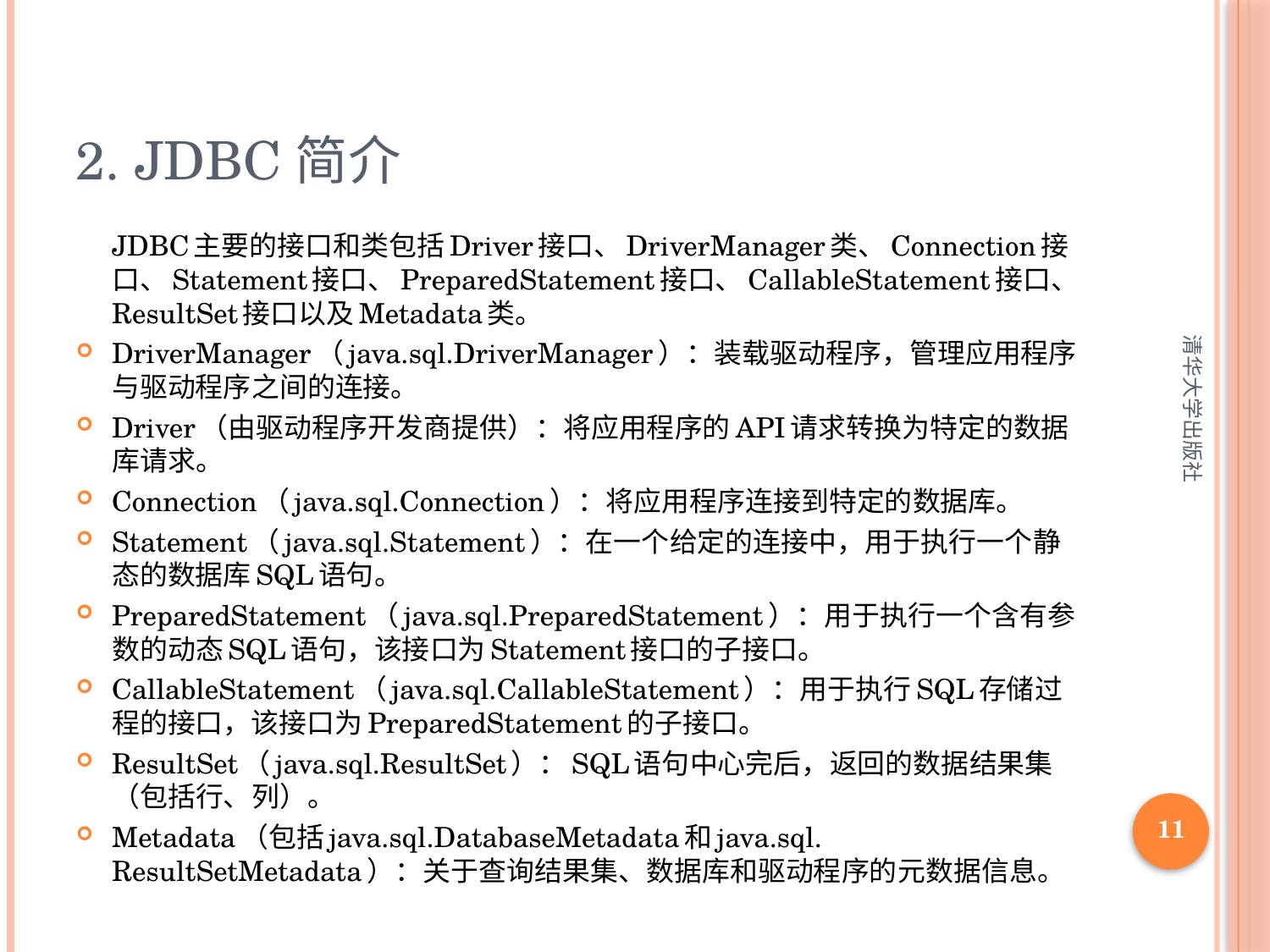

# 2. JDBC简介
	JDBC主要的接口和类包括Driver接口、DriverManager类、Connection接口、Statement接口、PreparedStatement接口、CallableStatement接口、ResultSet接口以及Metadata类。
DriverManager（java.sql.DriverManager）：装载驱动程序，管理应用程序与驱动程序之间的连接。
Driver（由驱动程序开发商提供）：将应用程序的API请求转换为特定的数据库请求。
Connection（java.sql.Connection）：将应用程序连接到特定的数据库。
Statement（java.sql.Statement）：在一个给定的连接中，用于执行一个静态的数据库SQL语句。
PreparedStatement（java.sql.PreparedStatement）：用于执行一个含有参数的动态SQL语句，该接口为Statement接口的子接口。
CallableStatement（java.sql.CallableStatement）：用于执行SQL存储过程的接口，该接口为PreparedStatement的子接口。
ResultSet（java.sql.ResultSet）：SQL语句中心完后，返回的数据结果集（包括行、列）。
Metadata（包括java.sql.DatabaseMetadata和java.sql. ResultSetMetadata）：关于查询结果集、数据库和驱动程序的元数据信息。

清华大学出版社
11